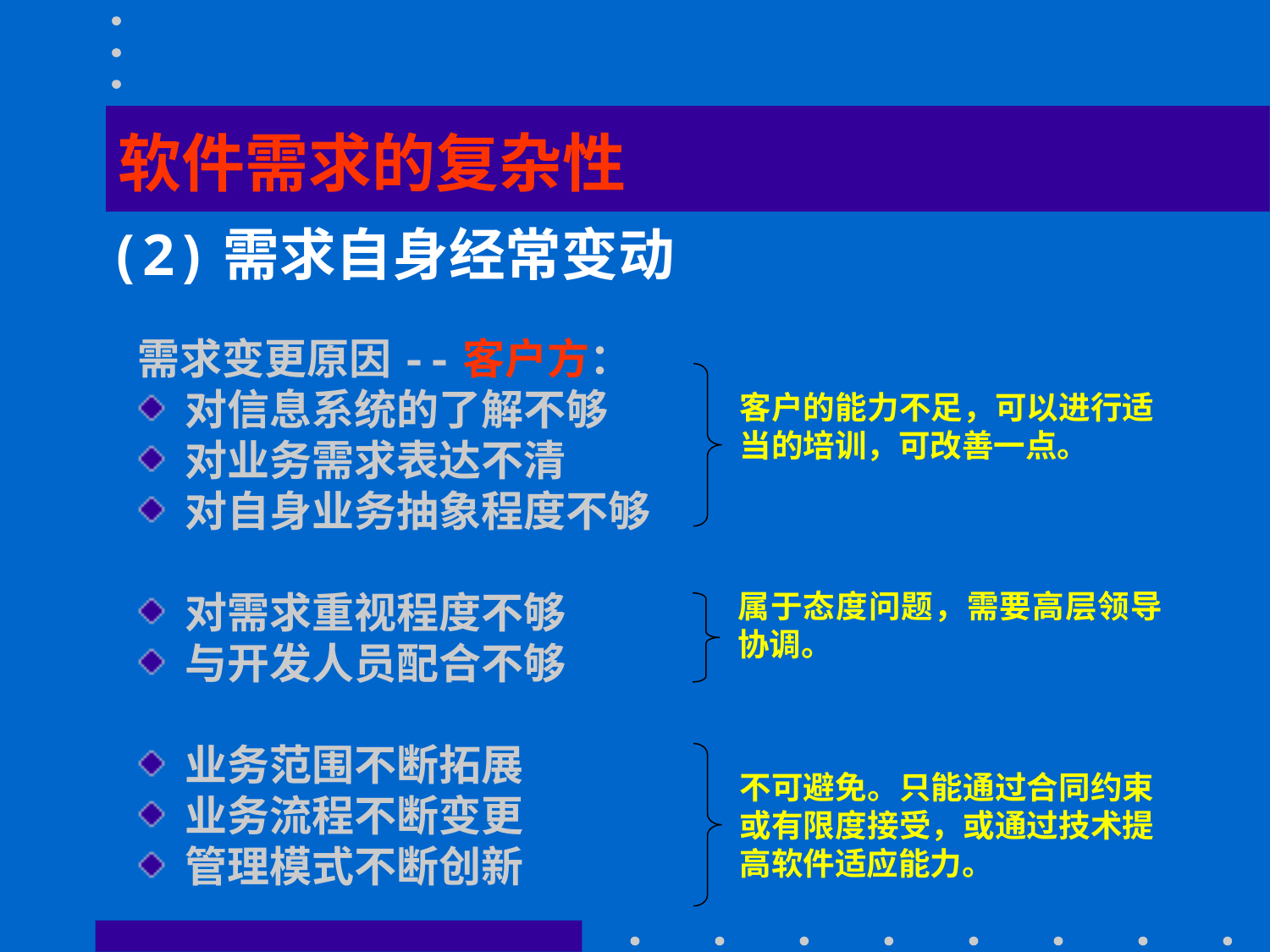

# 软件需求的复杂性
(2)需求自身经常变动
需求变更原因--客户方：
对信息系统的了解不够
对业务需求表达不清
对自身业务抽象程度不够

对需求重视程度不够
与开发人员配合不够

业务范围不断拓展
业务流程不断变更
管理模式不断创新

客户的能力不足，可以进行适当的培训，可改善一点。

属于态度问题，需要高层领导协调。

不可避免。只能通过合同约束或有限度接受，或通过技术提高软件适应能力。